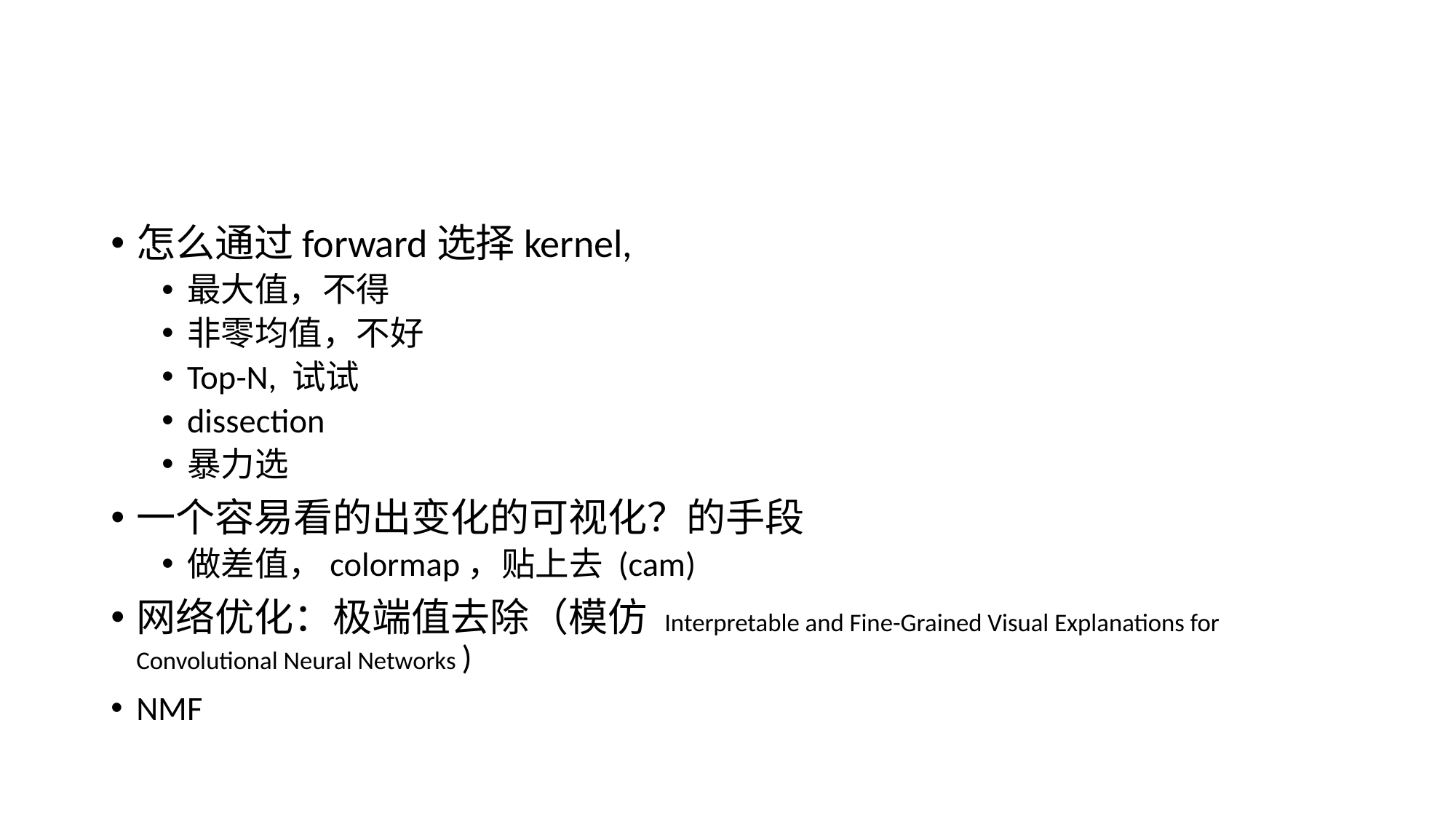

#
怎么通过forward选择kernel,
最大值，不得
非零均值，不好
Top-N, 试试
dissection
暴力选
一个容易看的出变化的可视化？的手段
做差值，colormap，贴上去 (cam)
网络优化：极端值去除（模仿 Interpretable and Fine-Grained Visual Explanations for Convolutional Neural Networks )
NMF

20